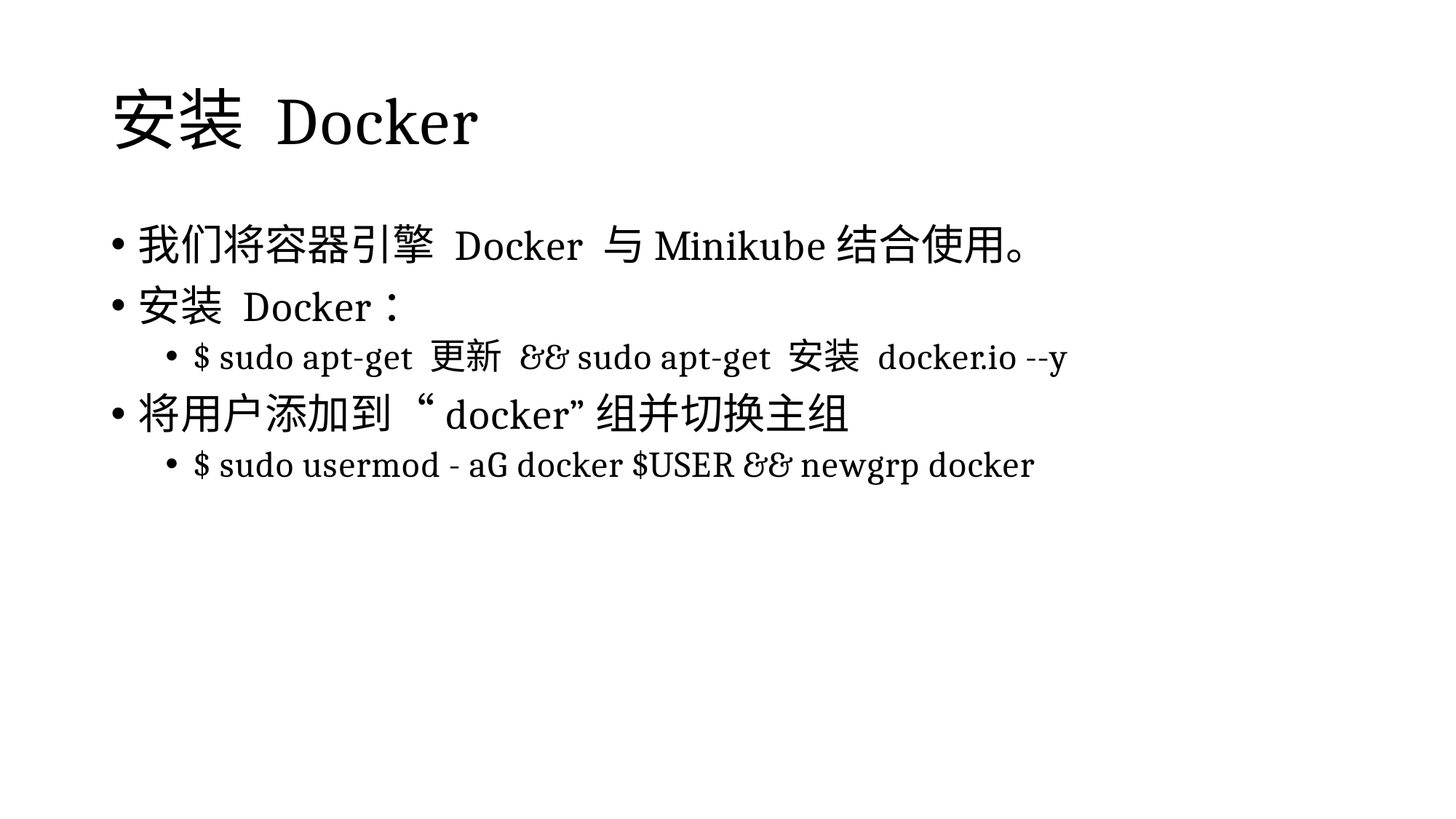

# 安装 Docker
我们将容器引擎 Docker 与Minikube结合使用。
安装 Docker：
$ sudo apt-get 更新 && sudo apt-get 安装 docker.io --y
将用户添加到“docker”组并切换主组
$ sudo usermod - aG docker $USER && newgrp docker